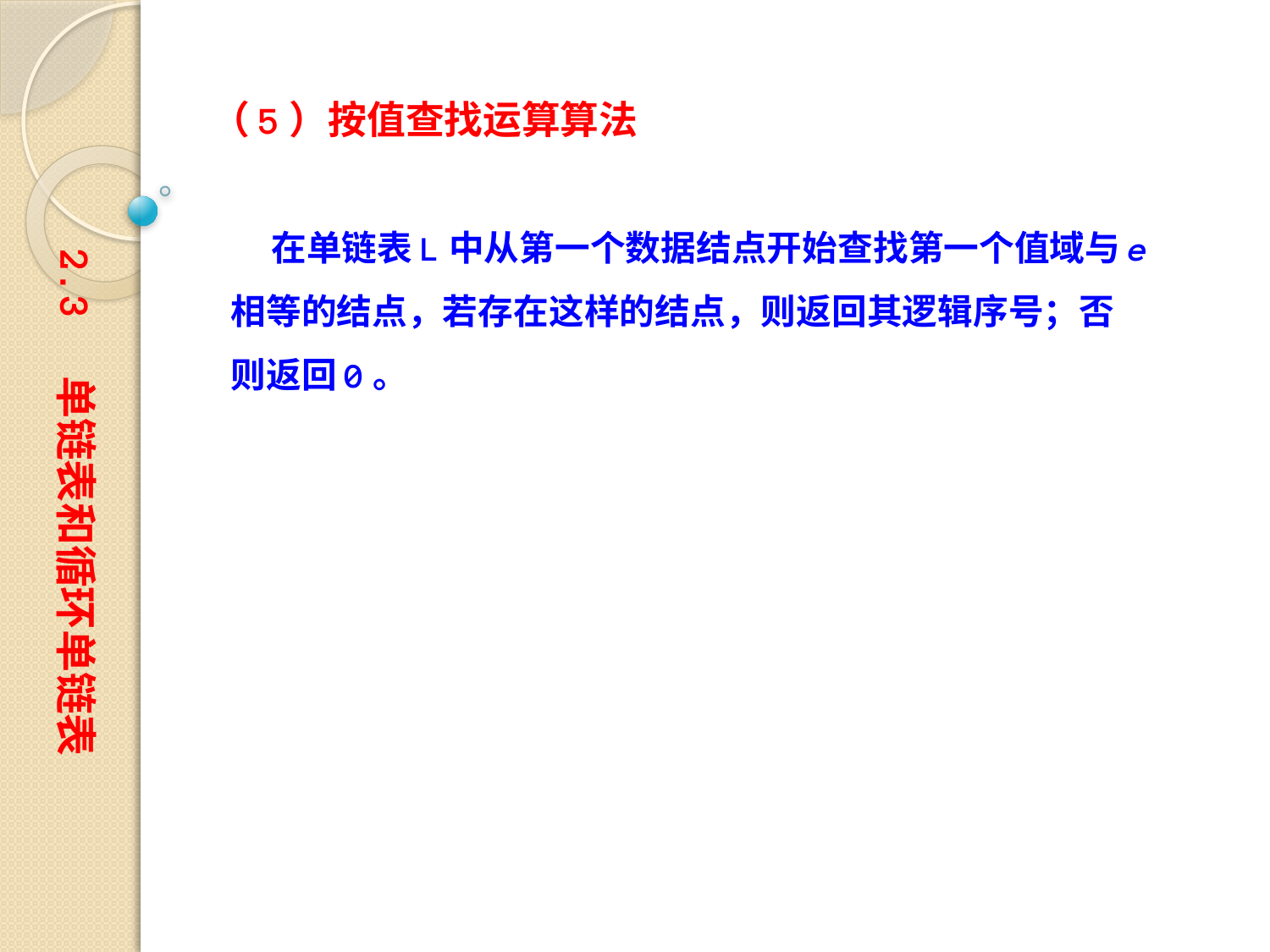

（5）按值查找运算算法
    在单链表L中从第一个数据结点开始查找第一个值域与e相等的结点，若存在这样的结点，则返回其逻辑序号；否则返回0。
2.3  单链表和循环单链表